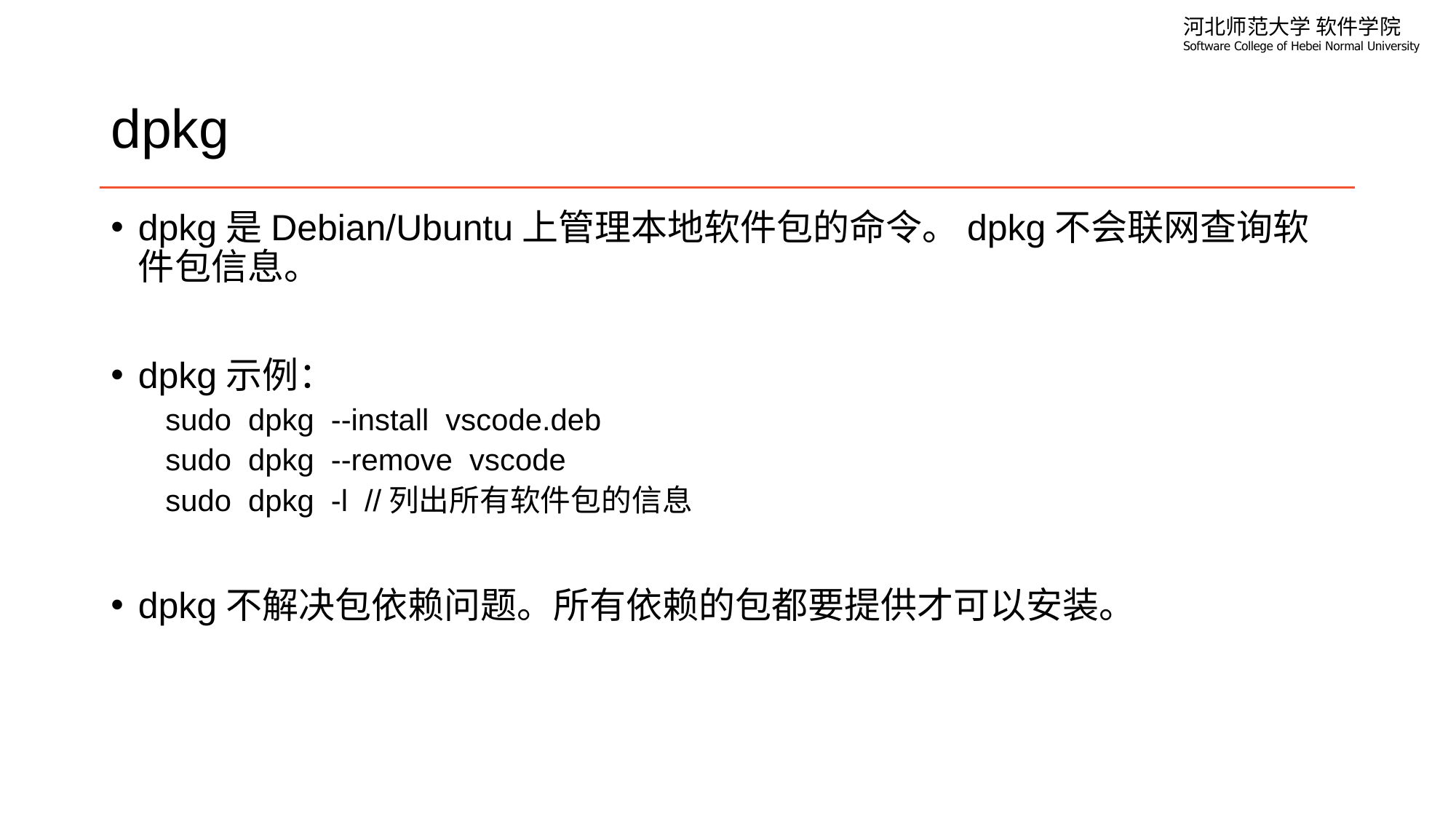

# dpkg
dpkg是Debian/Ubuntu上管理本地软件包的命令。dpkg不会联网查询软件包信息。

dpkg示例：
sudo  dpkg  --install  vscode.deb
sudo  dpkg  --remove  vscode
sudo  dpkg  -l  //列出所有软件包的信息

dpkg不解决包依赖问题。所有依赖的包都要提供才可以安装。